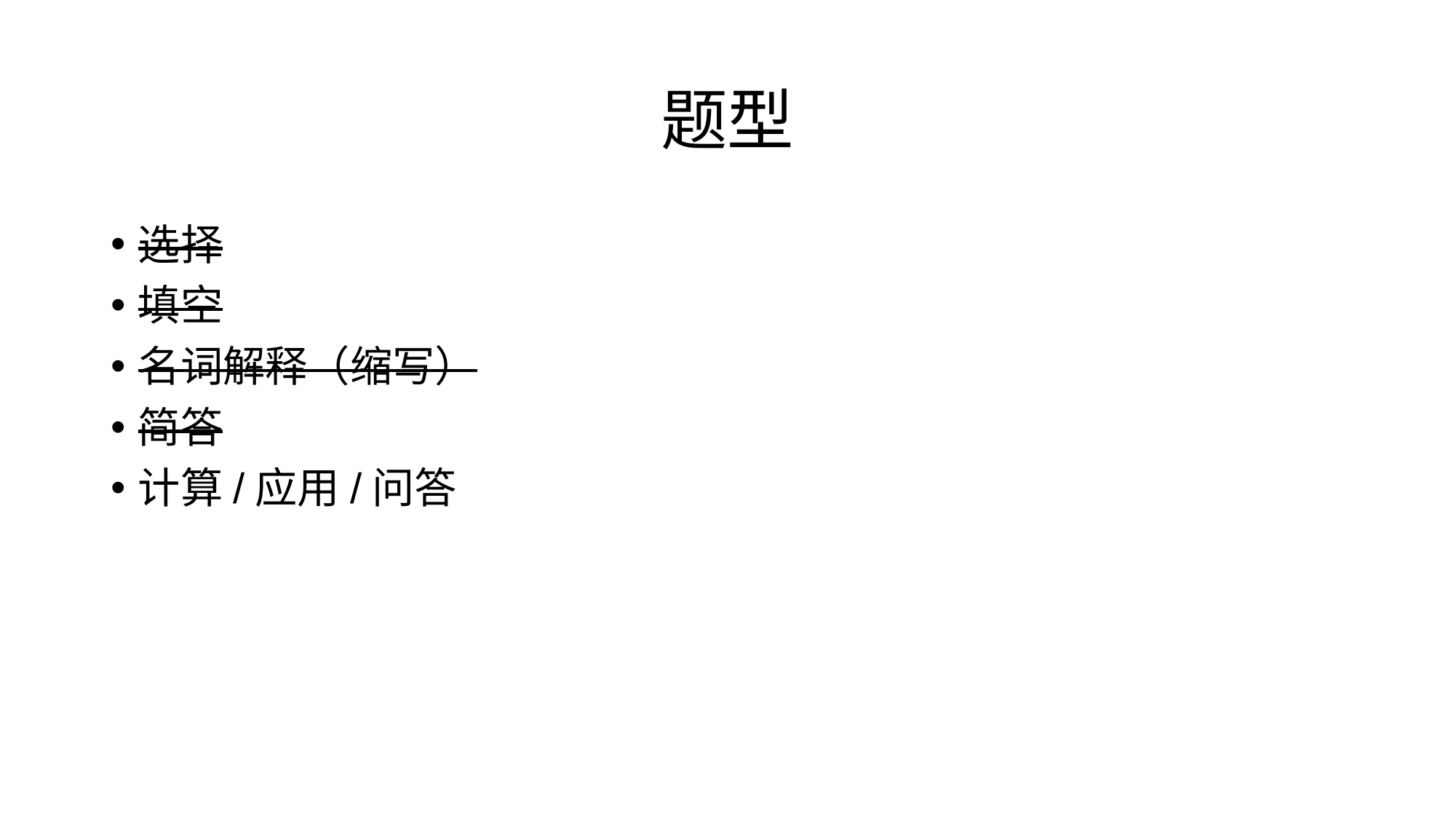

# 题型
选择
填空
名词解释（缩写）
简答
计算/应用/问答